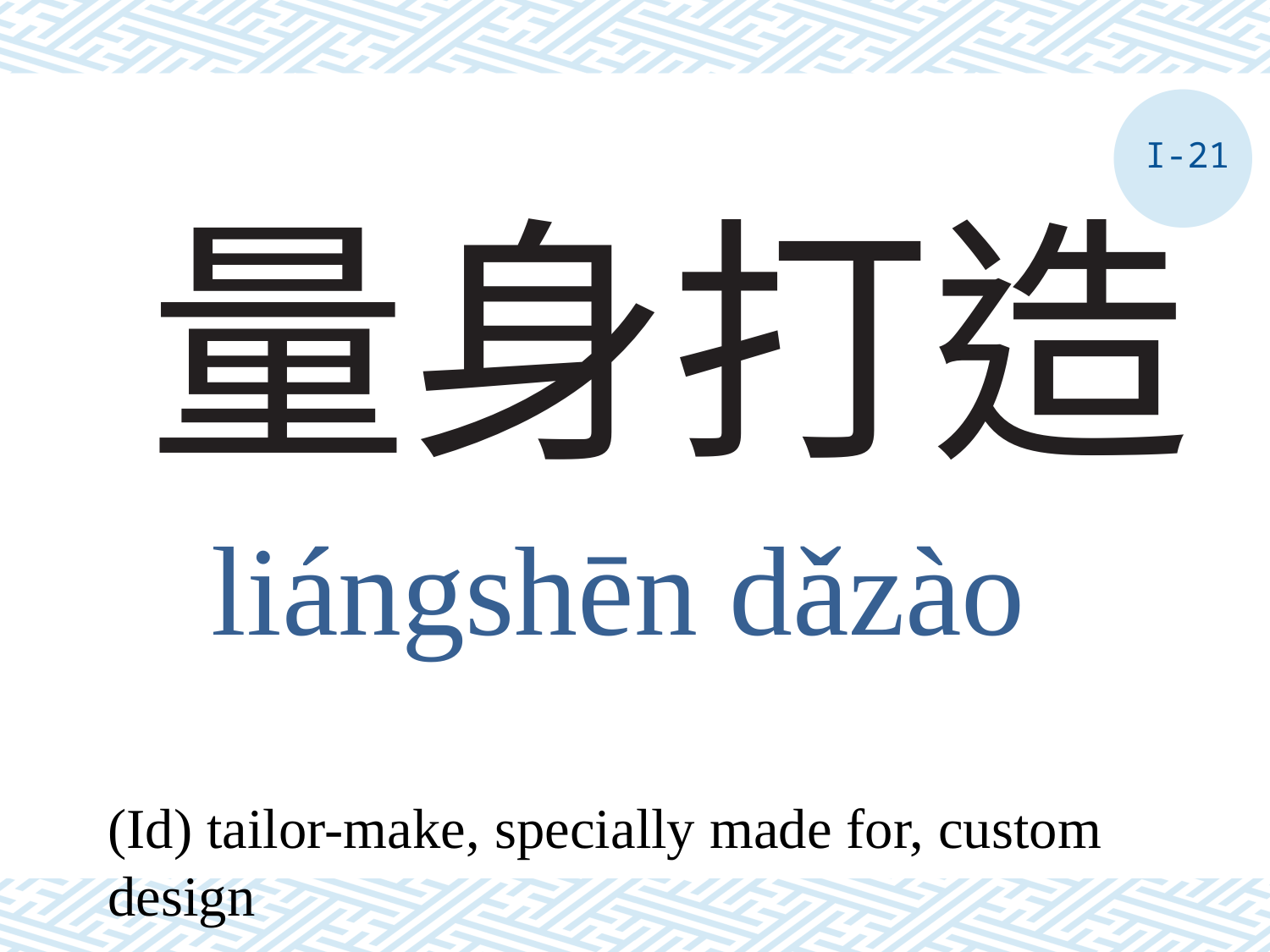

I-21

# 量身打造
liángshēn dǎzào
(Id) tailor-make, specially made for, custom design